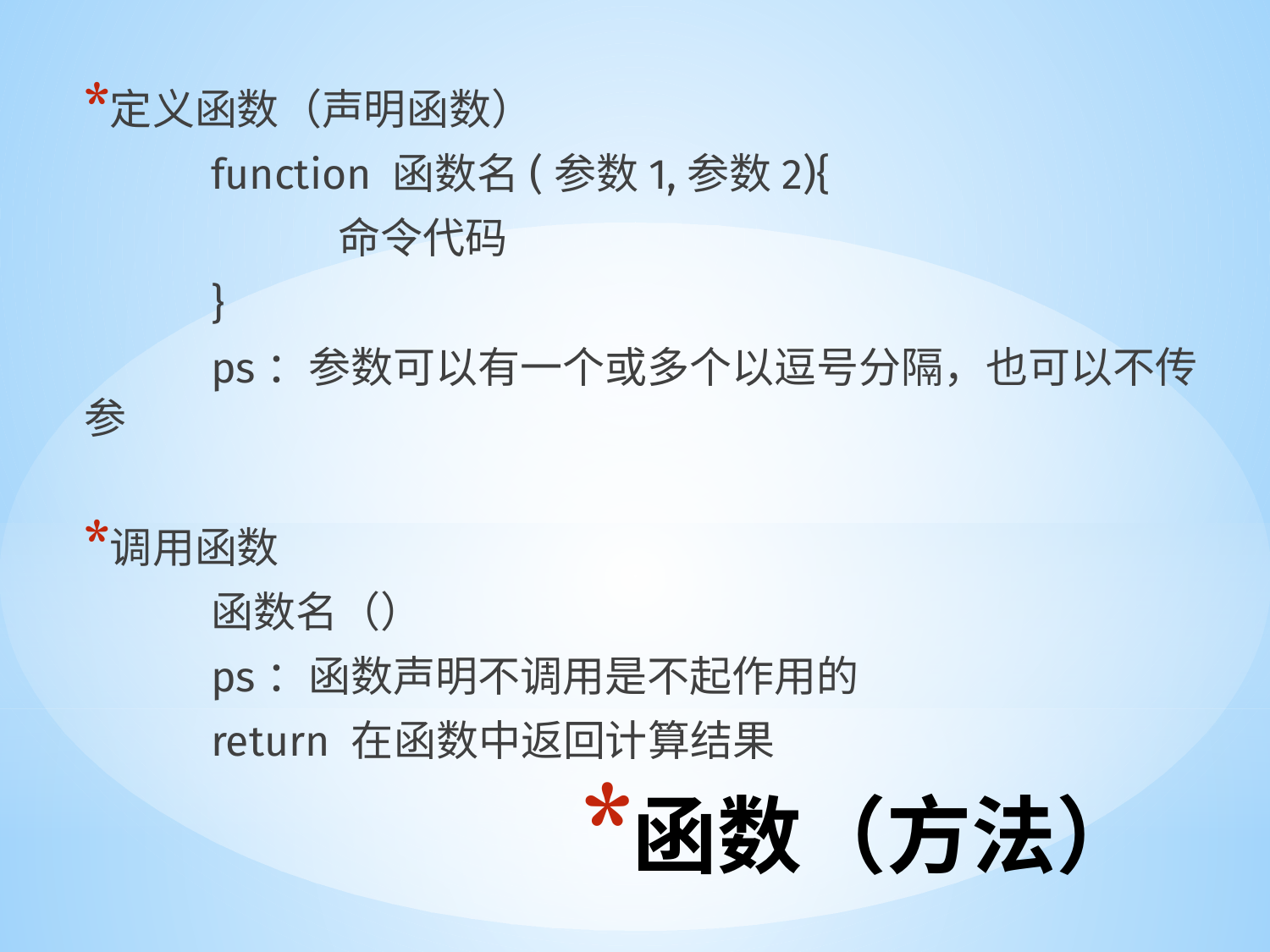

定义函数（声明函数）
	function 函数名(参数1,参数2){
		命令代码
	}
	ps：参数可以有一个或多个以逗号分隔，也可以不传参

调用函数
	函数名（）
	ps：函数声明不调用是不起作用的
	return 在函数中返回计算结果
# 函数（方法）